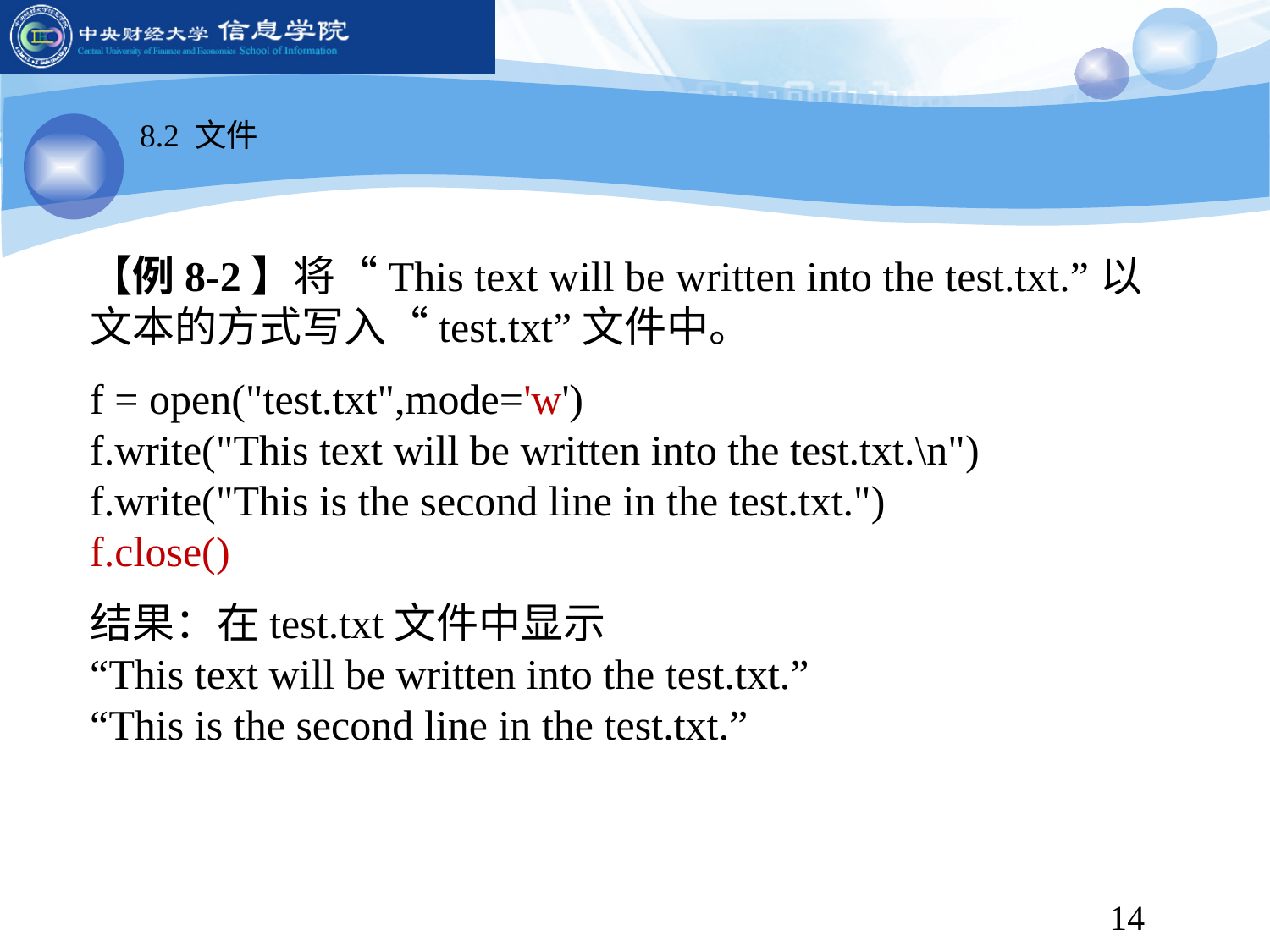

8.2 文件
【例8-2】将“This text will be written into the test.txt.”以文本的方式写入“test.txt”文件中。

f = open("test.txt",mode='w')
f.write("This text will be written into the test.txt.\n")
f.write("This is the second line in the test.txt.")
f.close()

结果：在test.txt文件中显示
“This text will be written into the test.txt.”
“This is the second line in the test.txt.”